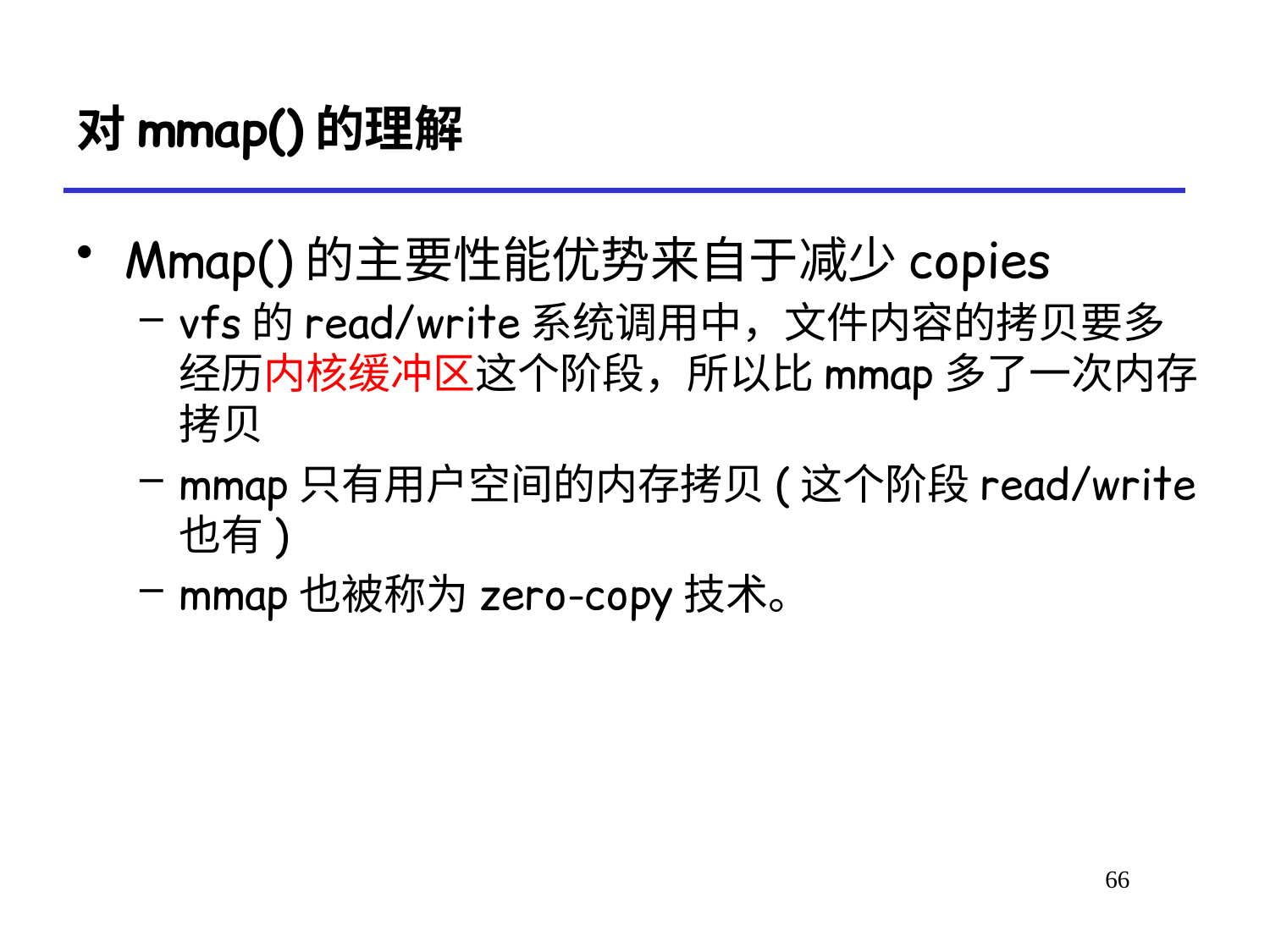

# 对mmap()的理解
Mmap()的主要性能优势来自于减少copies
vfs的read/write系统调用中，文件内容的拷贝要多经历内核缓冲区这个阶段，所以比mmap多了一次内存拷贝
mmap只有用户空间的内存拷贝(这个阶段read/write也有)
mmap也被称为zero-copy技术。
66